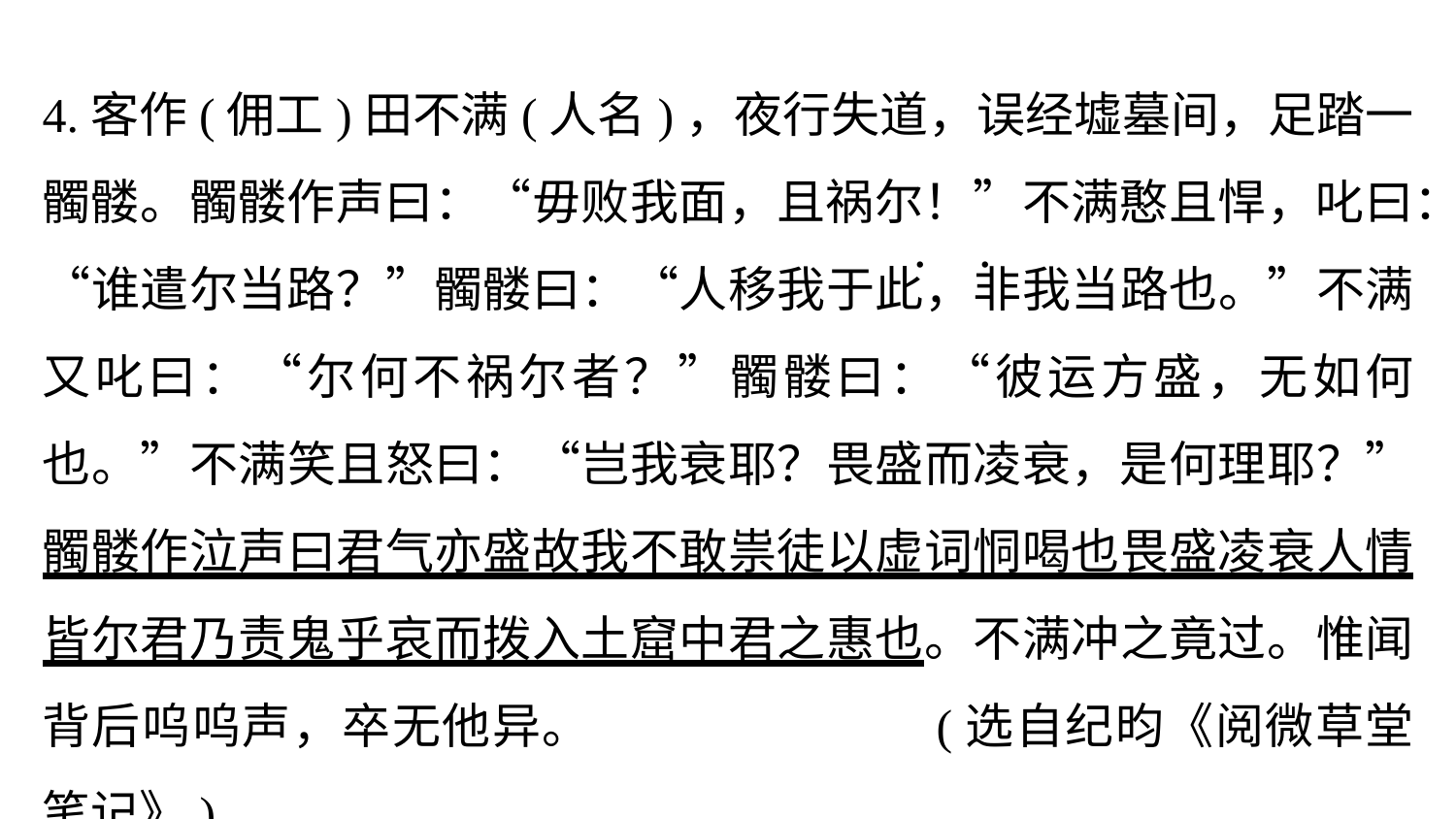

4.客作(佣工)田不满(人名)，夜行失道，误经墟墓间，足踏一髑髅。髑髅作声曰：“毋败我面，且祸尔！”不满憨且悍，叱曰：“谁遣尔当路？”髑髅曰：“人移我于此，非我当路也。”不满又叱曰：“尔何不祸尔者？”髑髅曰：“彼运方盛，无如何也。”不满笑且怒曰：“岂我衰耶？畏盛而凌衰，是何理耶？”髑髅作泣声曰君气亦盛故我不敢祟徒以虚词恫喝也畏盛凌衰人情皆尔君乃责鬼乎哀而拨入土窟中君之惠也。不满冲之竟过。惟闻背后呜呜声，卒无他异。			(选自纪昀《阅微草堂笔记》)
.    .